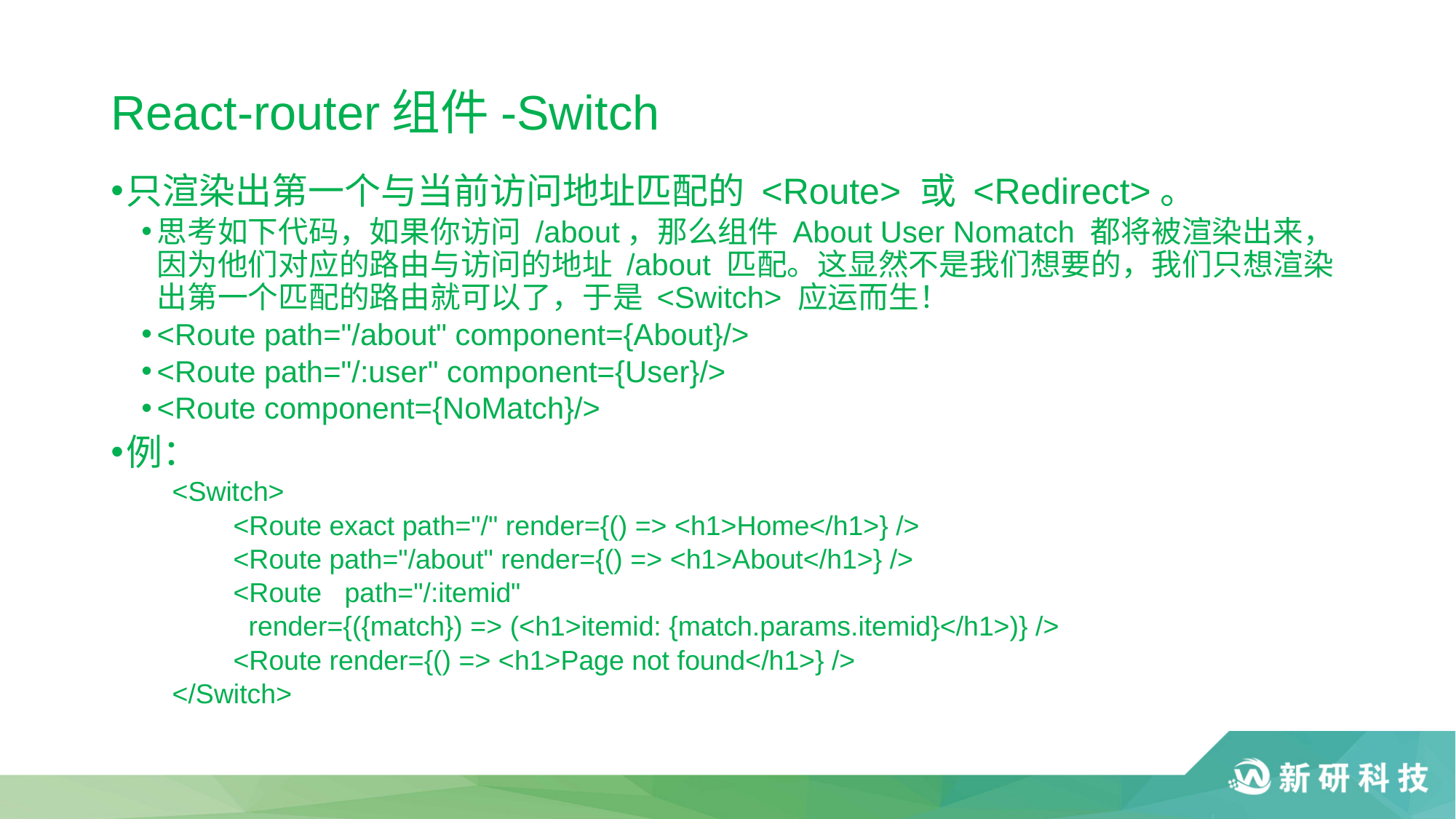

# React-router组件-Switch
只渲染出第一个与当前访问地址匹配的 <Route> 或 <Redirect>。
思考如下代码，如果你访问 /about，那么组件 About User Nomatch 都将被渲染出来，因为他们对应的路由与访问的地址 /about 匹配。这显然不是我们想要的，我们只想渲染出第一个匹配的路由就可以了，于是 <Switch> 应运而生！
<Route path="/about" component={About}/>
<Route path="/:user" component={User}/>
<Route component={NoMatch}/>
例：
<Switch>
        <Route exact path="/" render={() => <h1>Home</h1>} />
        <Route path="/about" render={() => <h1>About</h1>} />
        <Route   path="/:itemid"
          render={({match}) => (<h1>itemid: {match.params.itemid}</h1>)} />
        <Route render={() => <h1>Page not found</h1>} />
</Switch>